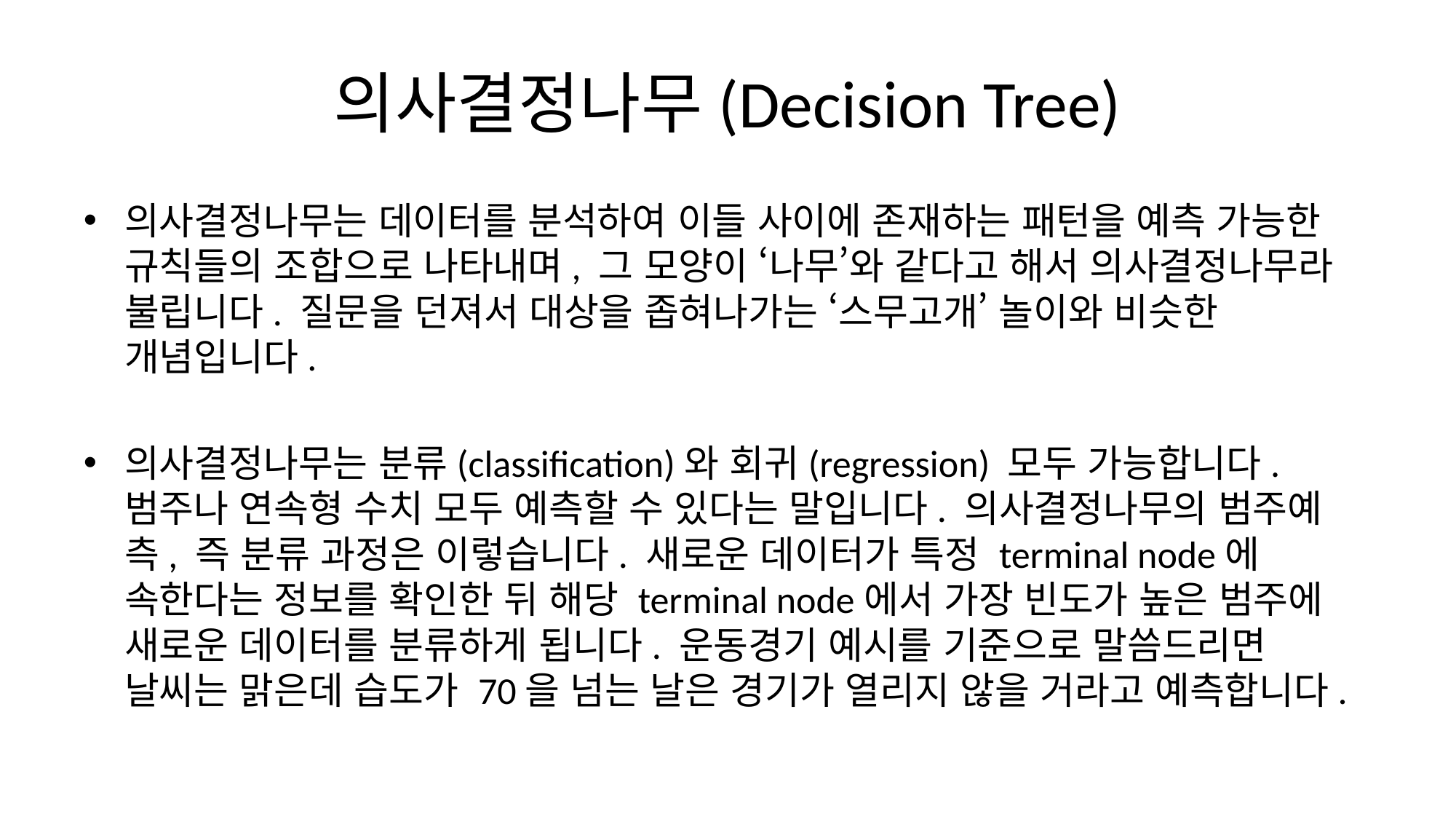

# 의사결정나무(Decision Tree)
의사결정나무는 데이터를 분석하여 이들 사이에 존재하는 패턴을 예측 가능한 규칙들의 조합으로 나타내며, 그 모양이 ‘나무’와 같다고 해서 의사결정나무라 불립니다. 질문을 던져서 대상을 좁혀나가는 ‘스무고개’ 놀이와 비슷한 개념입니다.

의사결정나무는 분류(classification)와 회귀(regression) 모두 가능합니다. 범주나 연속형 수치 모두 예측할 수 있다는 말입니다. 의사결정나무의 범주예측, 즉 분류 과정은 이렇습니다. 새로운 데이터가 특정 terminal node에 속한다는 정보를 확인한 뒤 해당 terminal node에서 가장 빈도가 높은 범주에 새로운 데이터를 분류하게 됩니다. 운동경기 예시를 기준으로 말씀드리면 날씨는 맑은데 습도가 70을 넘는 날은 경기가 열리지 않을 거라고 예측합니다.